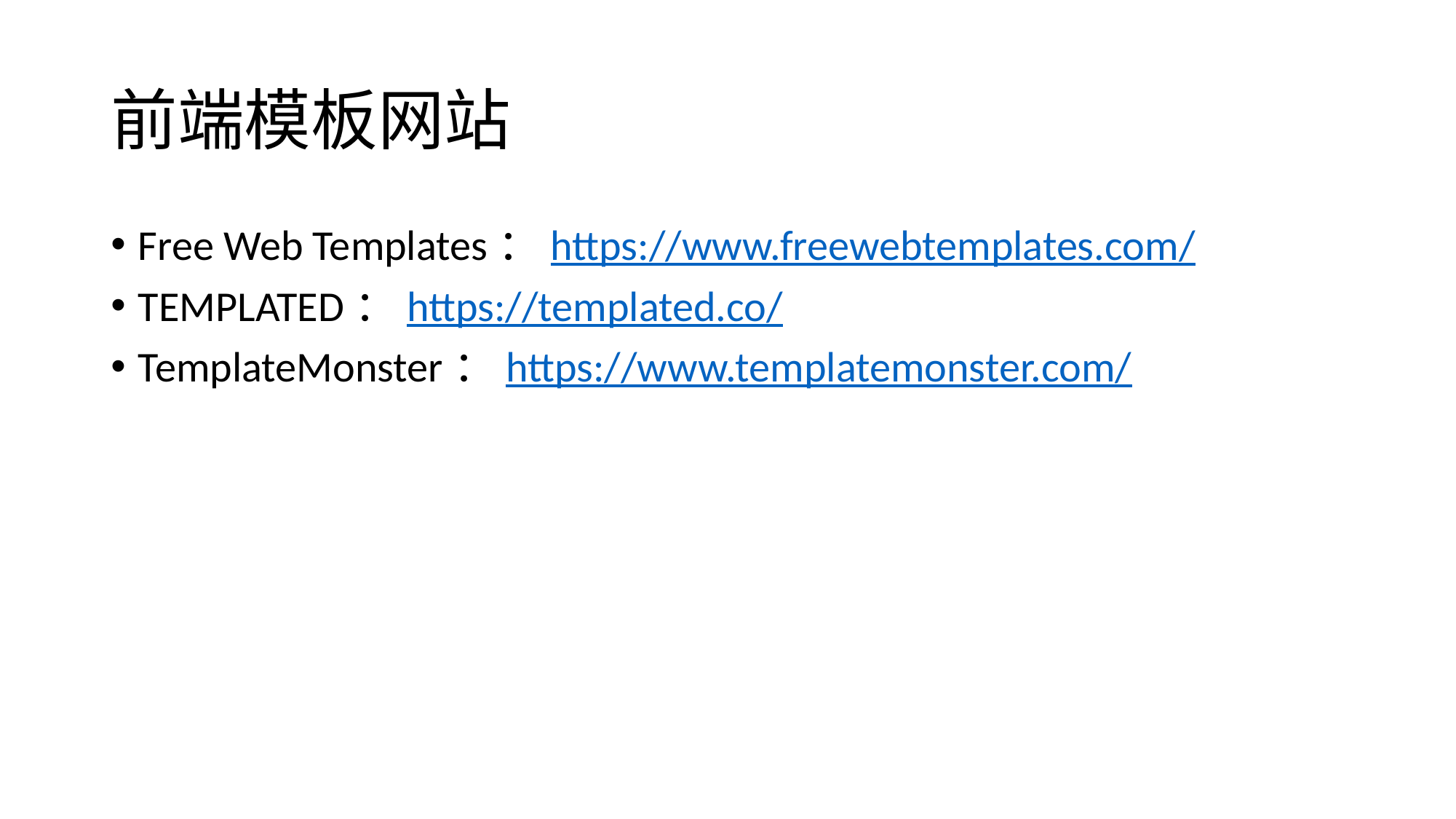

# 前端模板网站
Free Web Templates：https://www.freewebtemplates.com/
TEMPLATED：https://templated.co/
TemplateMonster：https://www.templatemonster.com/